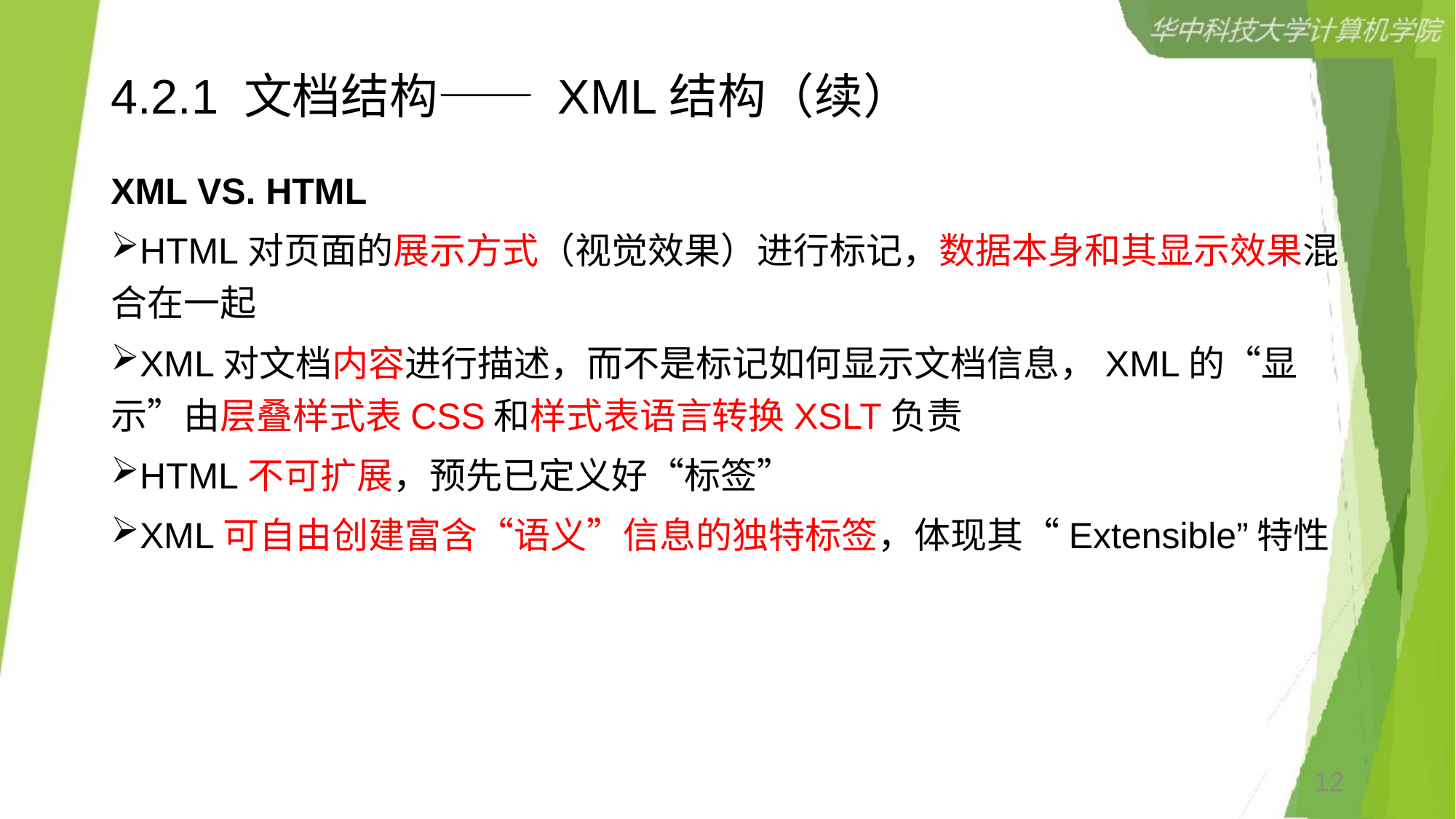

# 4.2.1 文档结构—— XML结构（续）
XML VS. HTML
HTML对页面的展示方式（视觉效果）进行标记，数据本身和其显示效果混合在一起
XML对文档内容进行描述，而不是标记如何显示文档信息，XML的“显示”由层叠样式表CSS和样式表语言转换XSLT负责
HTML不可扩展，预先已定义好“标签”
XML可自由创建富含“语义”信息的独特标签，体现其“Extensible”特性
12